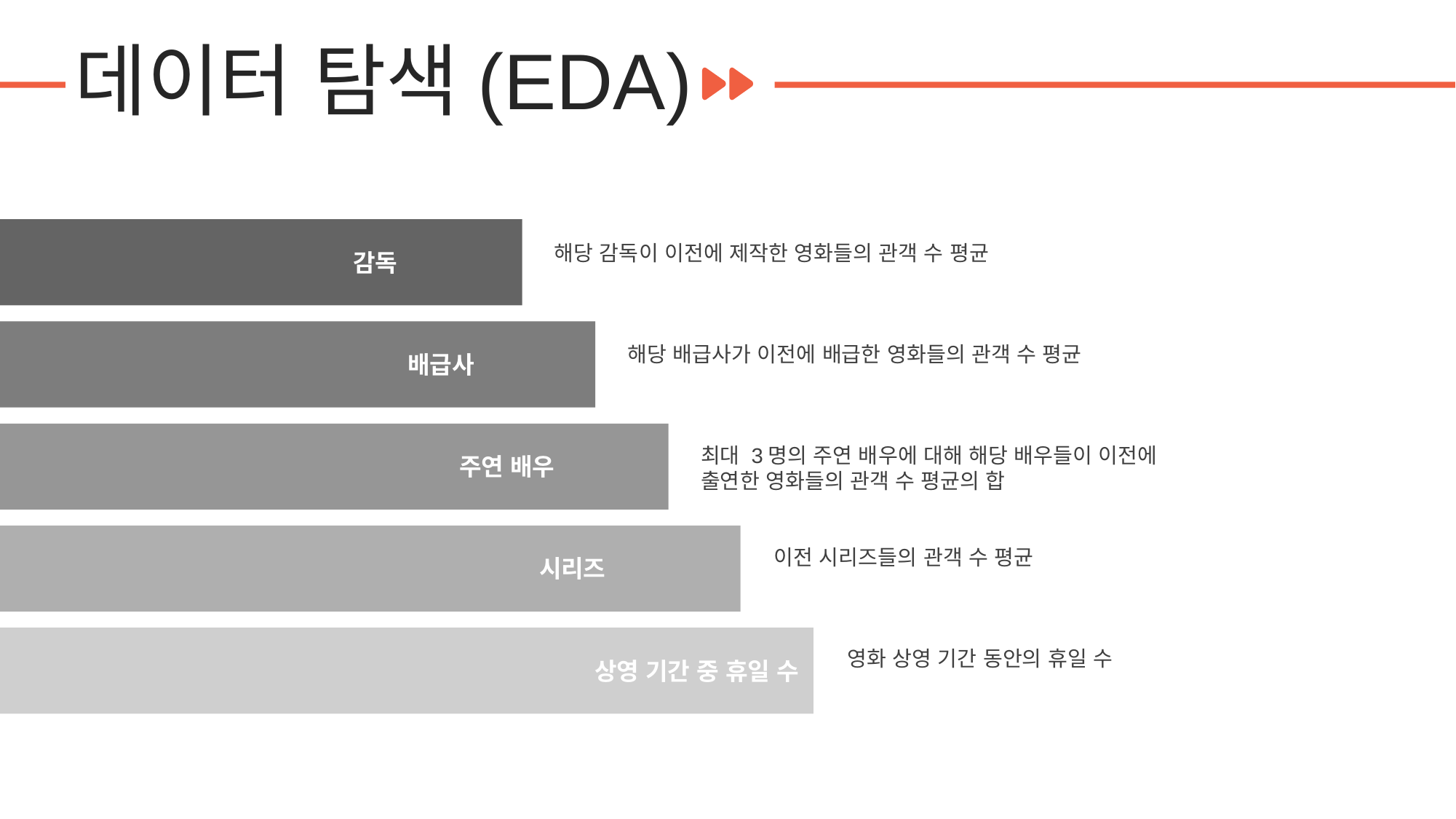

데이터 탐색(EDA)

해당 감독이 이전에 제작한 영화들의 관객 수 평균

감독

해당 배급사가 이전에 배급한 영화들의 관객 수 평균

배급사

최대 3명의 주연 배우에 대해 해당 배우들이 이전에 출연한 영화들의 관객 수 평균의 합

주연 배우

이전 시리즈들의 관객 수 평균

시리즈

영화 상영 기간 동안의 휴일 수

상영 기간 중 휴일 수